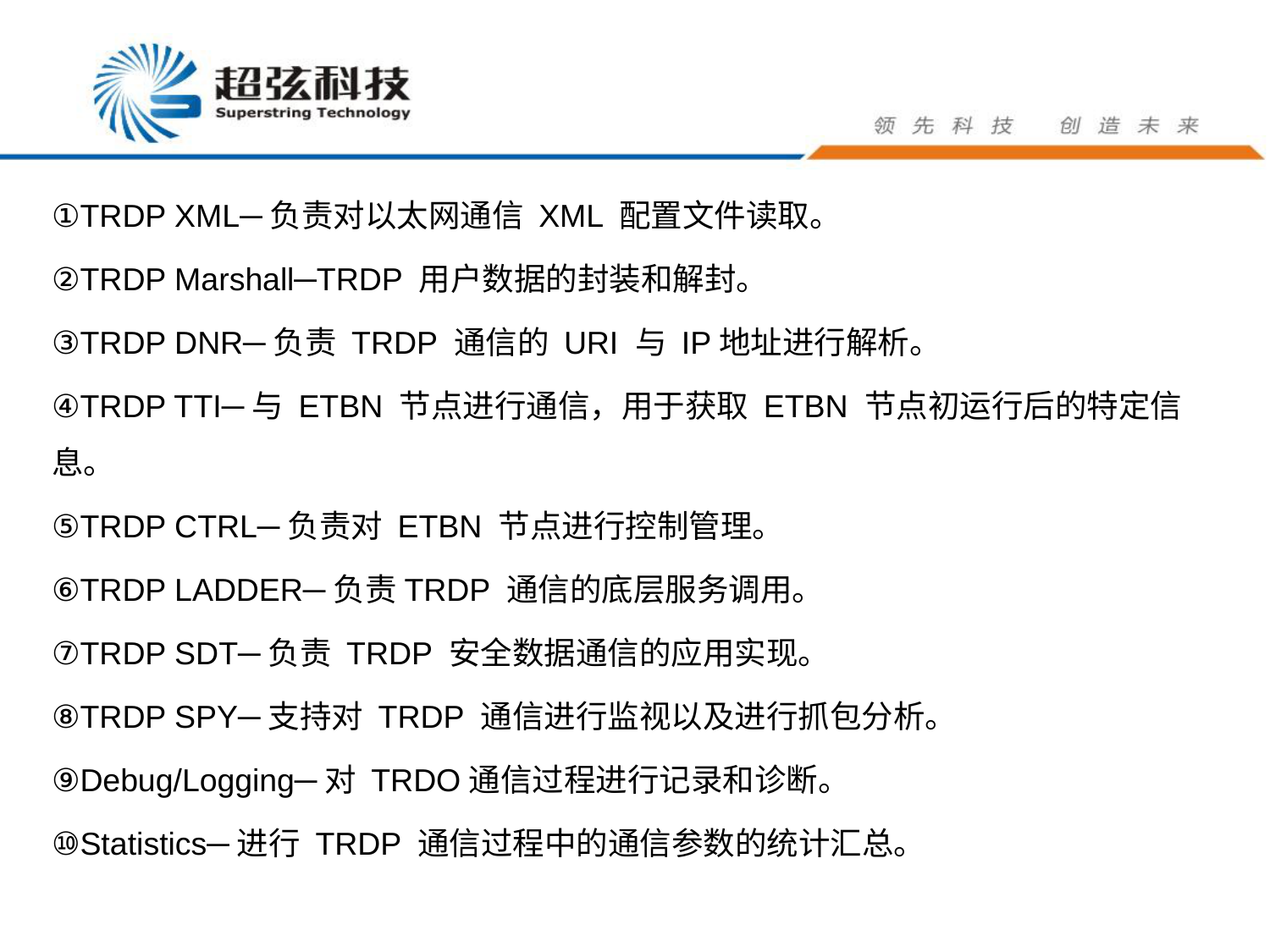

①TRDP XML─负责对以太网通信 XML 配置文件读取。
②TRDP Marshall─TRDP 用户数据的封装和解封。
③TRDP DNR─负责 TRDP 通信的 URI 与 IP地址进行解析。
④TRDP TTI─与 ETBN 节点进行通信，用于获取 ETBN 节点初运行后的特定信息。
⑤TRDP CTRL─负责对 ETBN 节点进行控制管理。
⑥TRDP LADDER─负责TRDP 通信的底层服务调用。
⑦TRDP SDT─负责 TRDP 安全数据通信的应用实现。
⑧TRDP SPY─支持对 TRDP 通信进行监视以及进行抓包分析。
⑨Debug/Logging─对 TRDO通信过程进行记录和诊断。
⑩Statistics─进行 TRDP 通信过程中的通信参数的统计汇总。
19